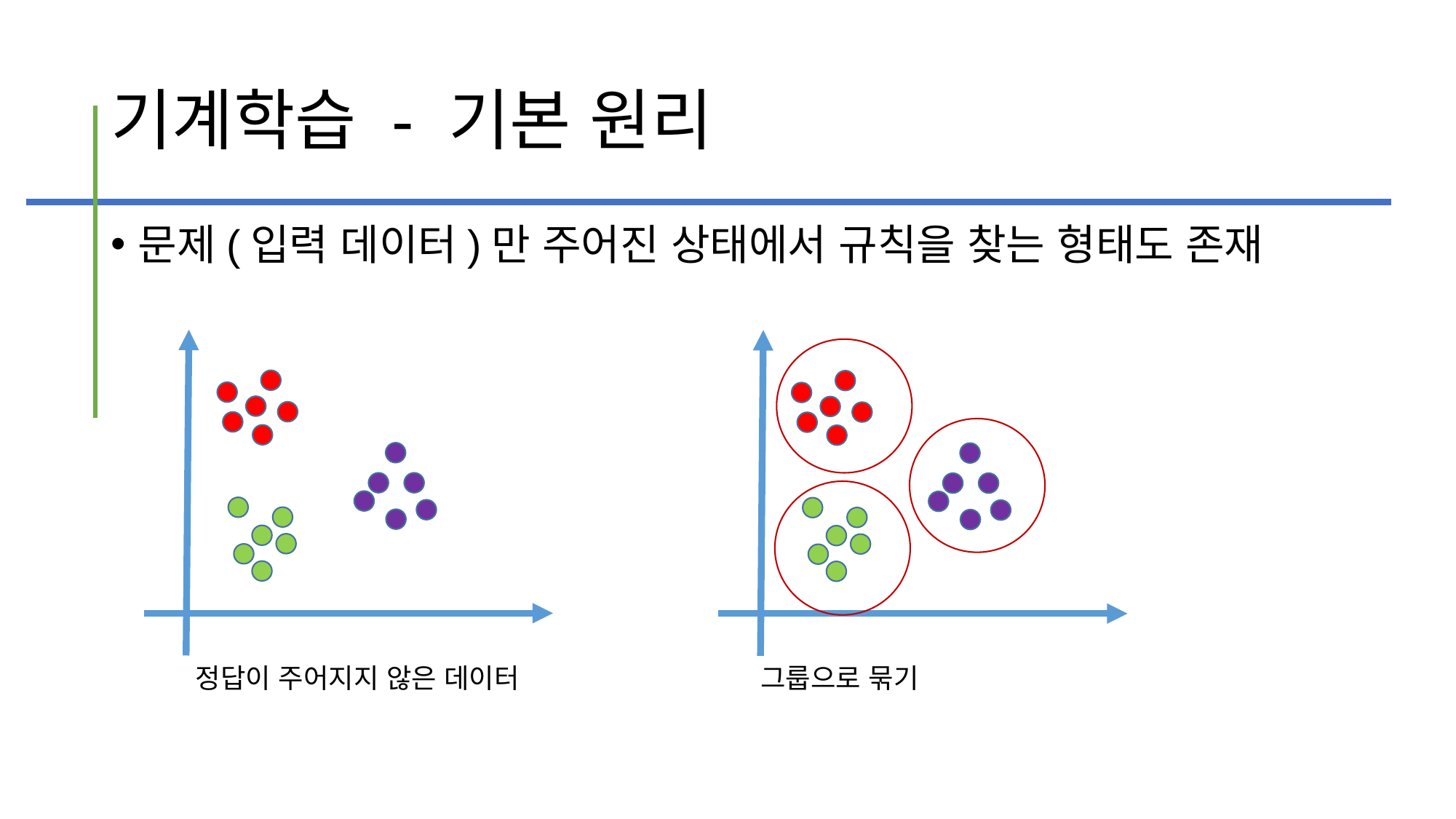

# 기계학습 - 기본 원리
문제(입력 데이터)만 주어진 상태에서 규칙을 찾는 형태도 존재

정답이 주어지지 않은 데이터

그룹으로 묶기